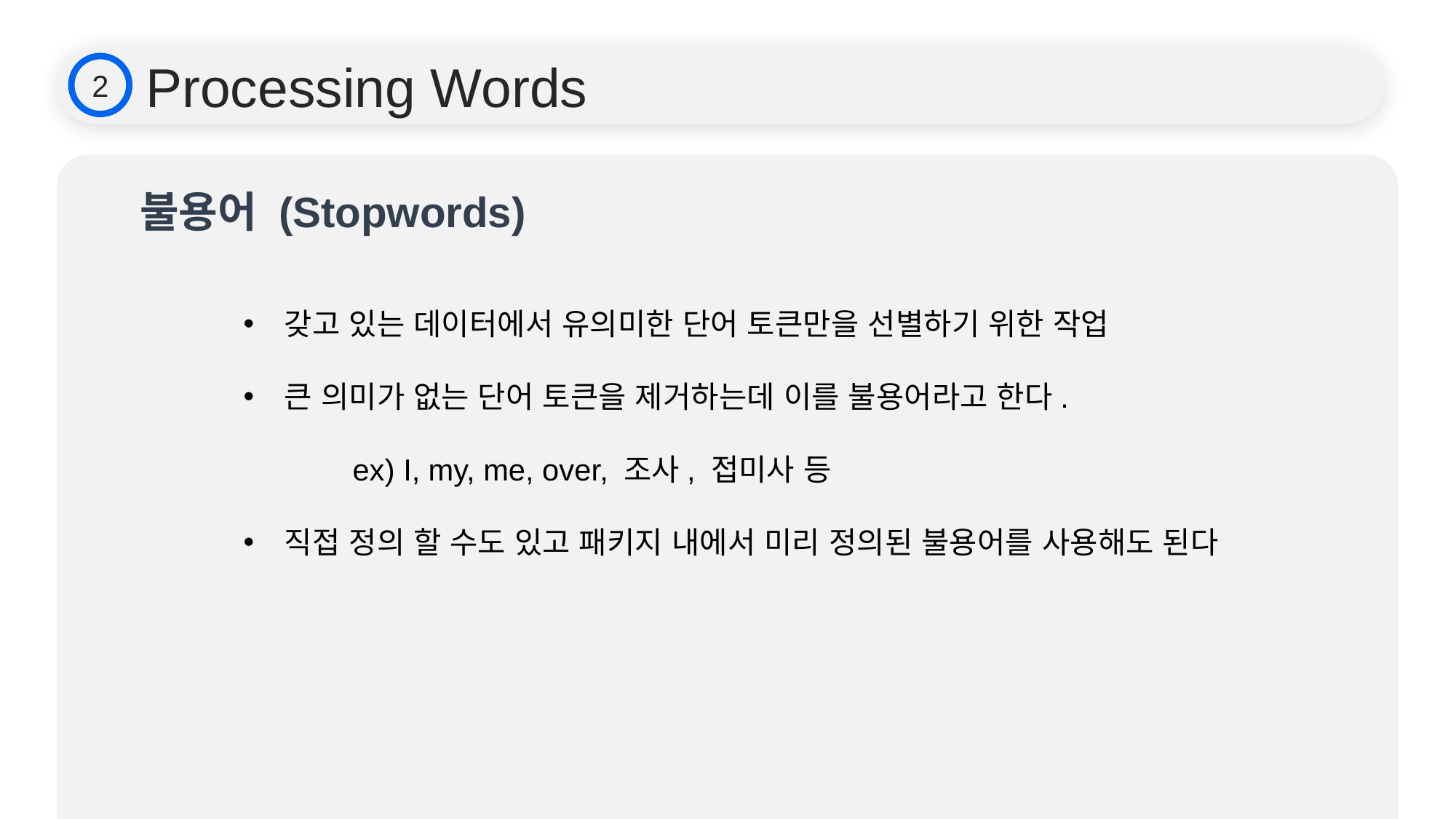

Processing Words
2

불용어 (Stopwords)
갖고 있는 데이터에서 유의미한 단어 토큰만을 선별하기 위한 작업
큰 의미가 없는 단어 토큰을 제거하는데 이를 불용어라고 한다.
	ex) I, my, me, over, 조사, 접미사 등
직접 정의 할 수도 있고 패키지 내에서 미리 정의된 불용어를 사용해도 된다